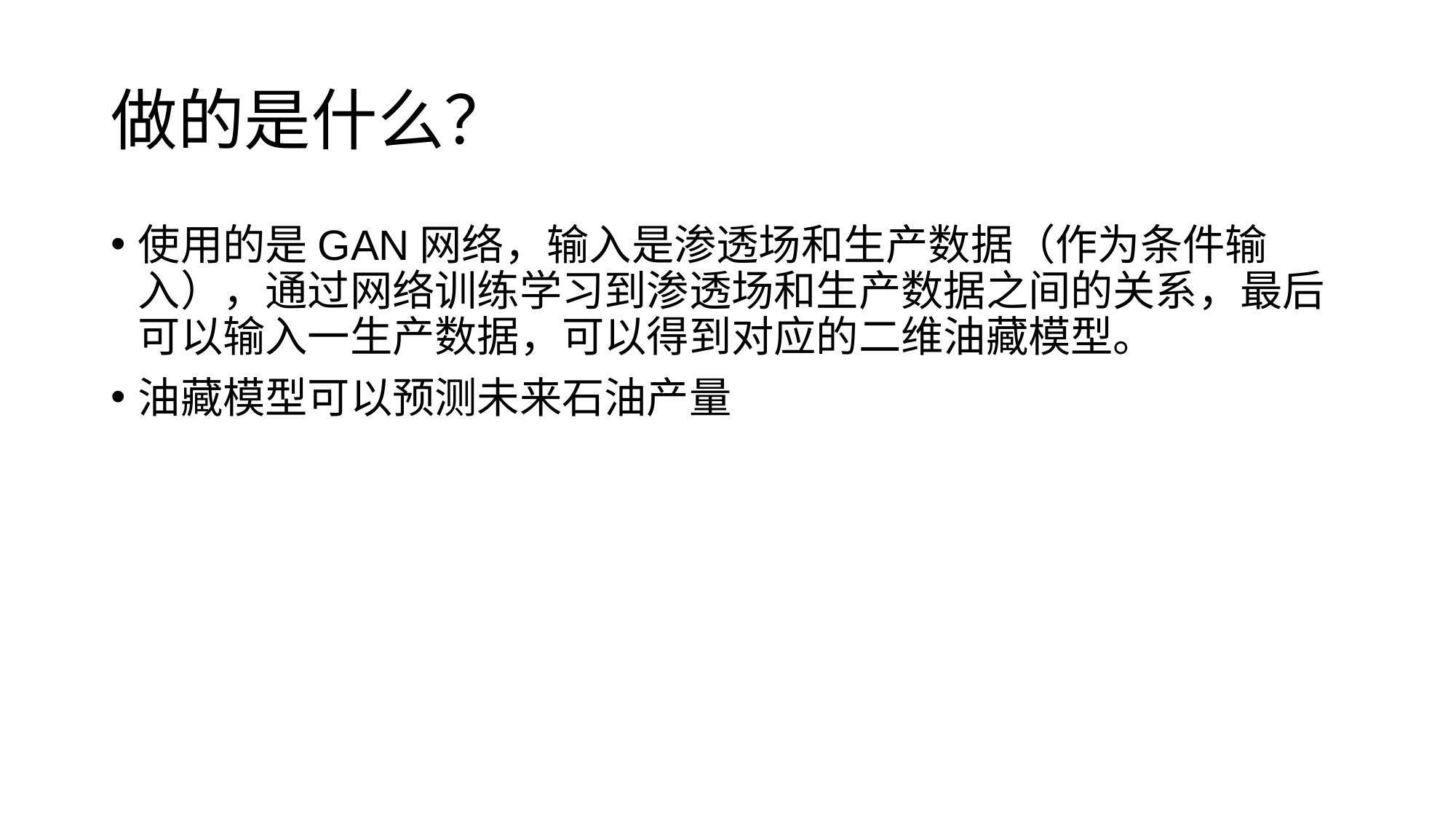

# 做的是什么？
使用的是GAN网络，输入是渗透场和生产数据（作为条件输入），通过网络训练学习到渗透场和生产数据之间的关系，最后可以输入一生产数据，可以得到对应的二维油藏模型。
油藏模型可以预测未来石油产量